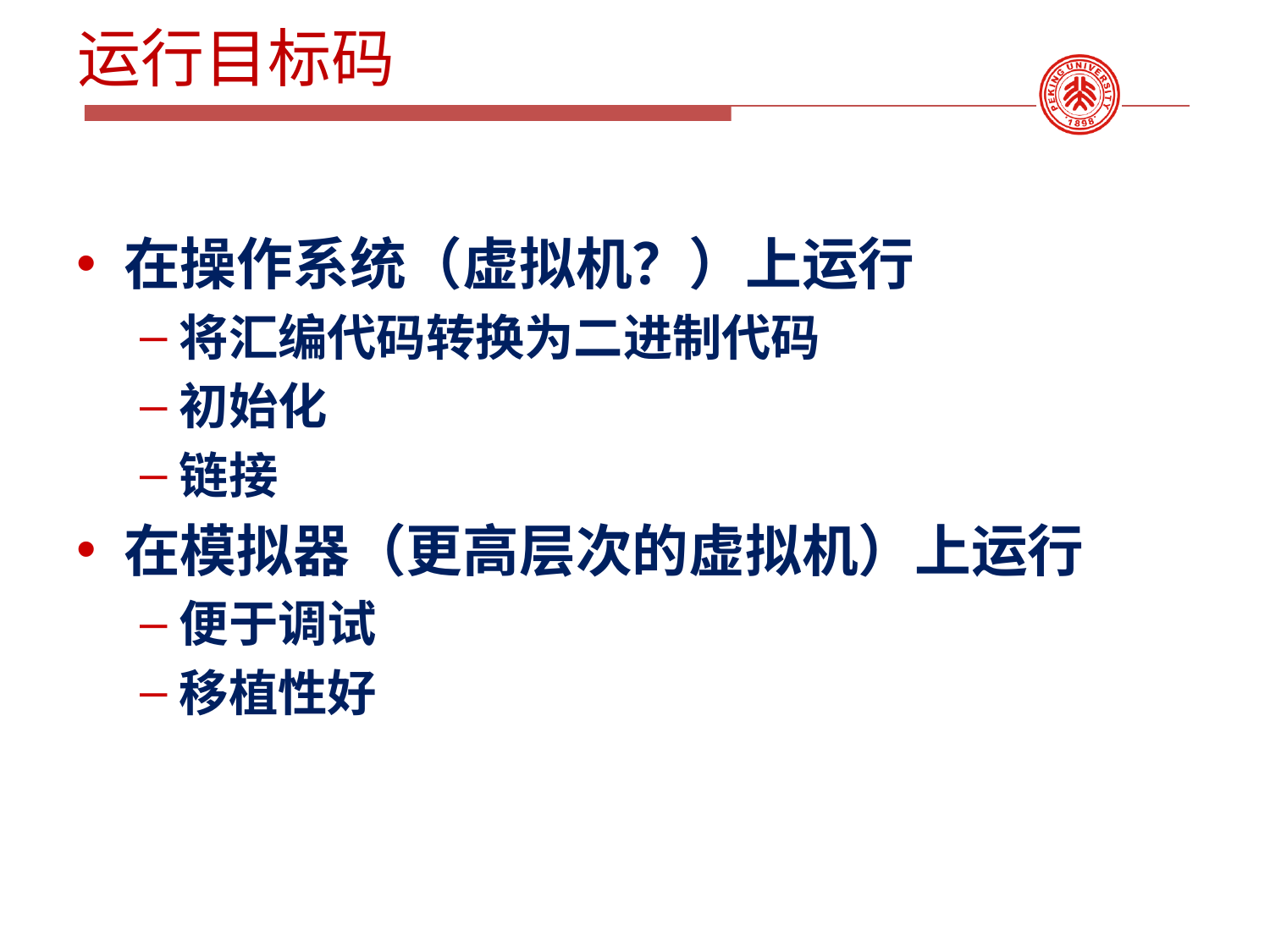

# 运行目标码
在操作系统（虚拟机？）上运行
将汇编代码转换为二进制代码
初始化
链接
在模拟器（更高层次的虚拟机）上运行
便于调试
移植性好